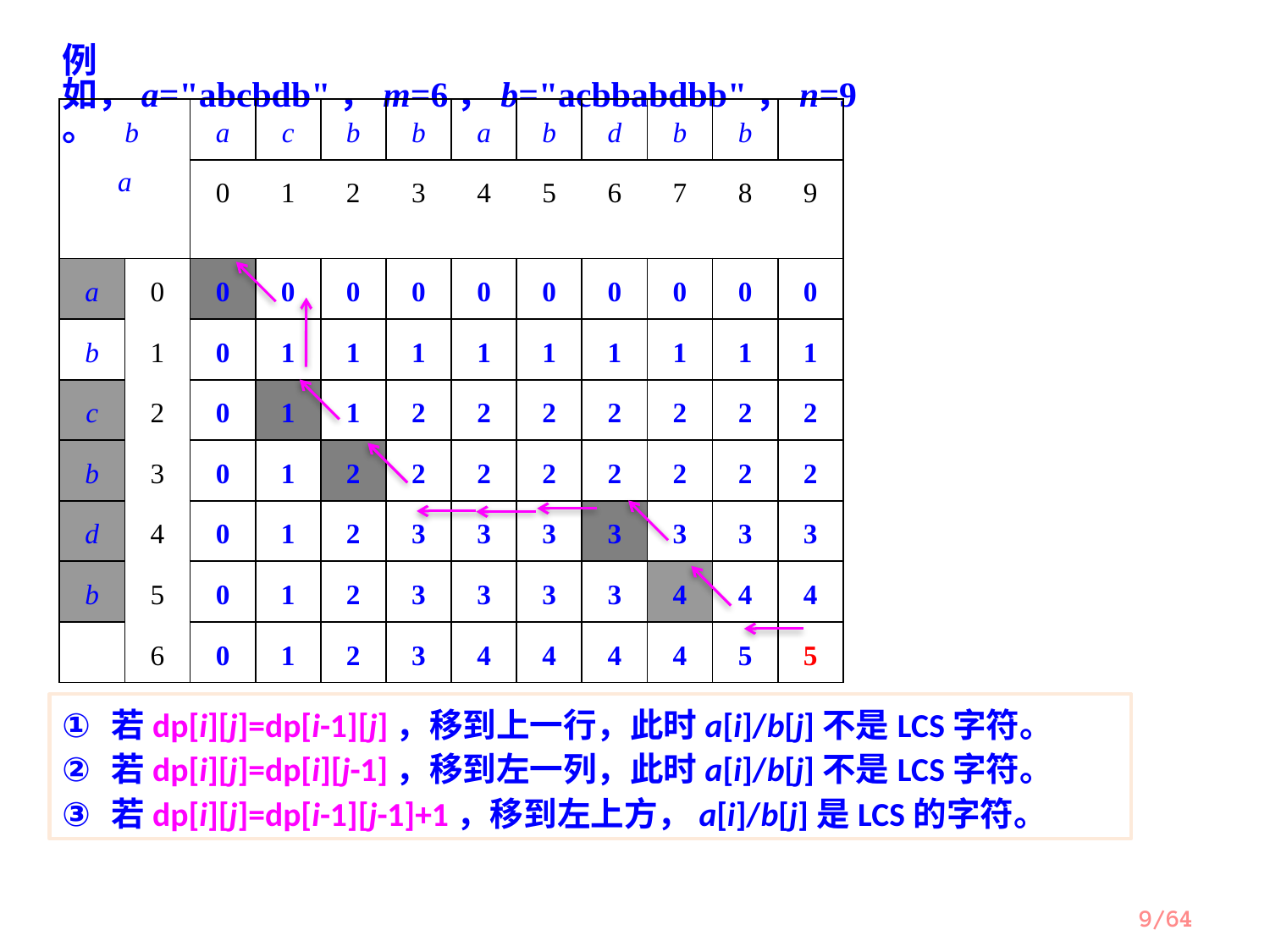

例如，a="abcbdb"，m=6，b="acbbabdbb"，n=9。
| b a |  | a | c | b | b | a | b | d | b | b |  |
| --- | --- | --- | --- | --- | --- | --- | --- | --- | --- | --- | --- |
|  |  | 0 | 1 | 2 | 3 | 4 | 5 | 6 | 7 | 8 | 9 |
| a | 0 | 0 | 0 | 0 | 0 | 0 | 0 | 0 | 0 | 0 | 0 |
| b | 1 | 0 | 1 | 1 | 1 | 1 | 1 | 1 | 1 | 1 | 1 |
| c | 2 | 0 | 1 | 1 | 2 | 2 | 2 | 2 | 2 | 2 | 2 |
| b | 3 | 0 | 1 | 2 | 2 | 2 | 2 | 2 | 2 | 2 | 2 |
| d | 4 | 0 | 1 | 2 | 3 | 3 | 3 | 3 | 3 | 3 | 3 |
| b | 5 | 0 | 1 | 2 | 3 | 3 | 3 | 3 | 4 | 4 | 4 |
|  | 6 | 0 | 1 | 2 | 3 | 4 | 4 | 4 | 4 | 5 | 5 |
 若dp[i][j]=dp[i-1][j]，移到上一行，此时a[i]/b[j]不是LCS字符。
 若dp[i][j]=dp[i][j-1]，移到左一列，此时a[i]/b[j]不是LCS字符。
 若dp[i][j]=dp[i-1][j-1]+1，移到左上方，a[i]/b[j]是LCS的字符。
9/64